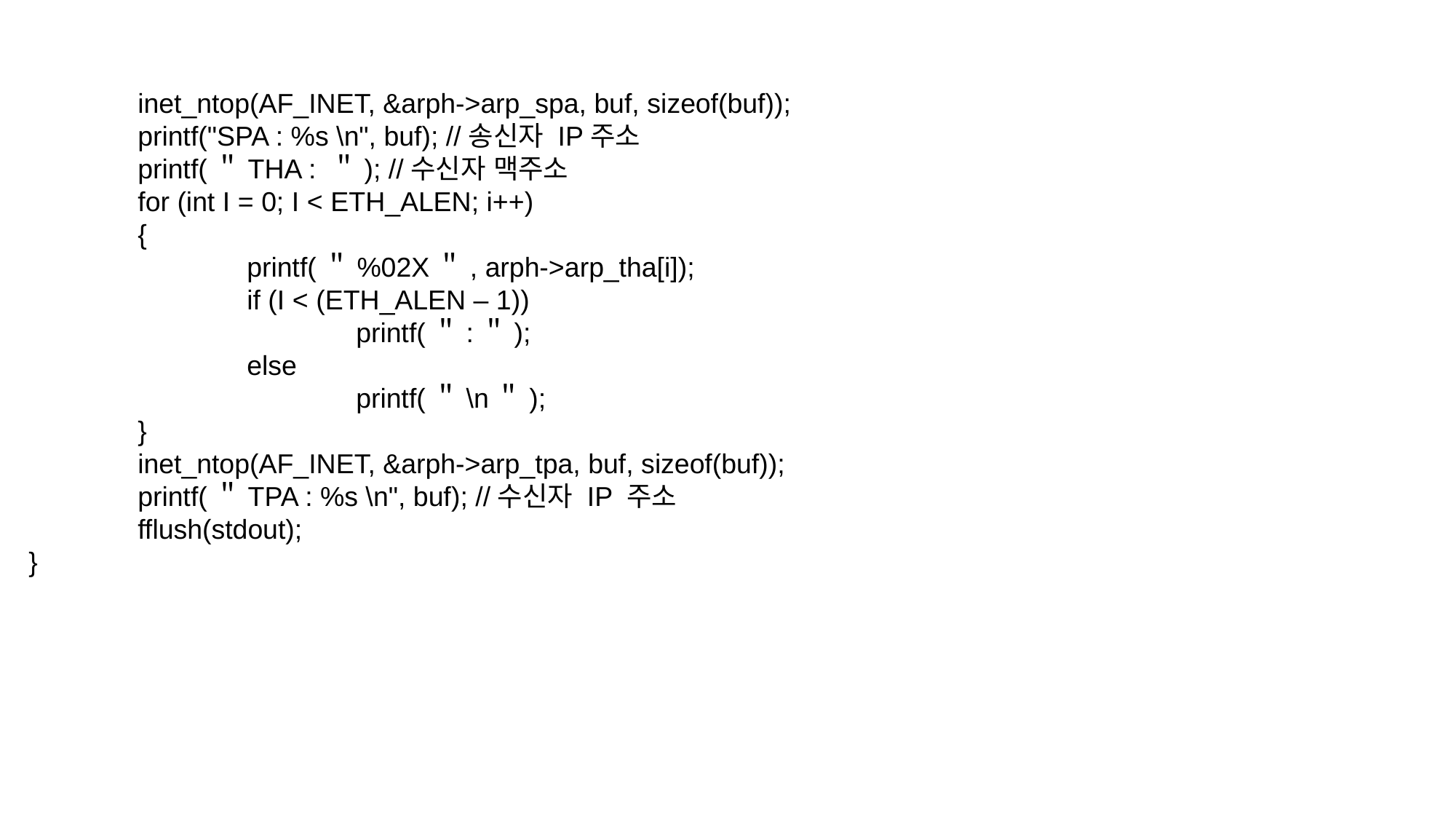

inet_ntop(AF_INET, &arph->arp_spa, buf, sizeof(buf));
	printf("SPA : %s \n", buf); //송신자 IP주소
	printf(＂THA : ＂); //수신자 맥주소
	for (int I = 0; I < ETH_ALEN; i++)
	{
		printf(＂%02X＂, arph->arp_tha[i]);
		if (I < (ETH_ALEN – 1))
			printf(＂:＂);
		else
			printf(＂\n＂);
	}
	inet_ntop(AF_INET, &arph->arp_tpa, buf, sizeof(buf));
	printf(＂TPA : %s \n", buf); //수신자 IP 주소
	fflush(stdout);
}